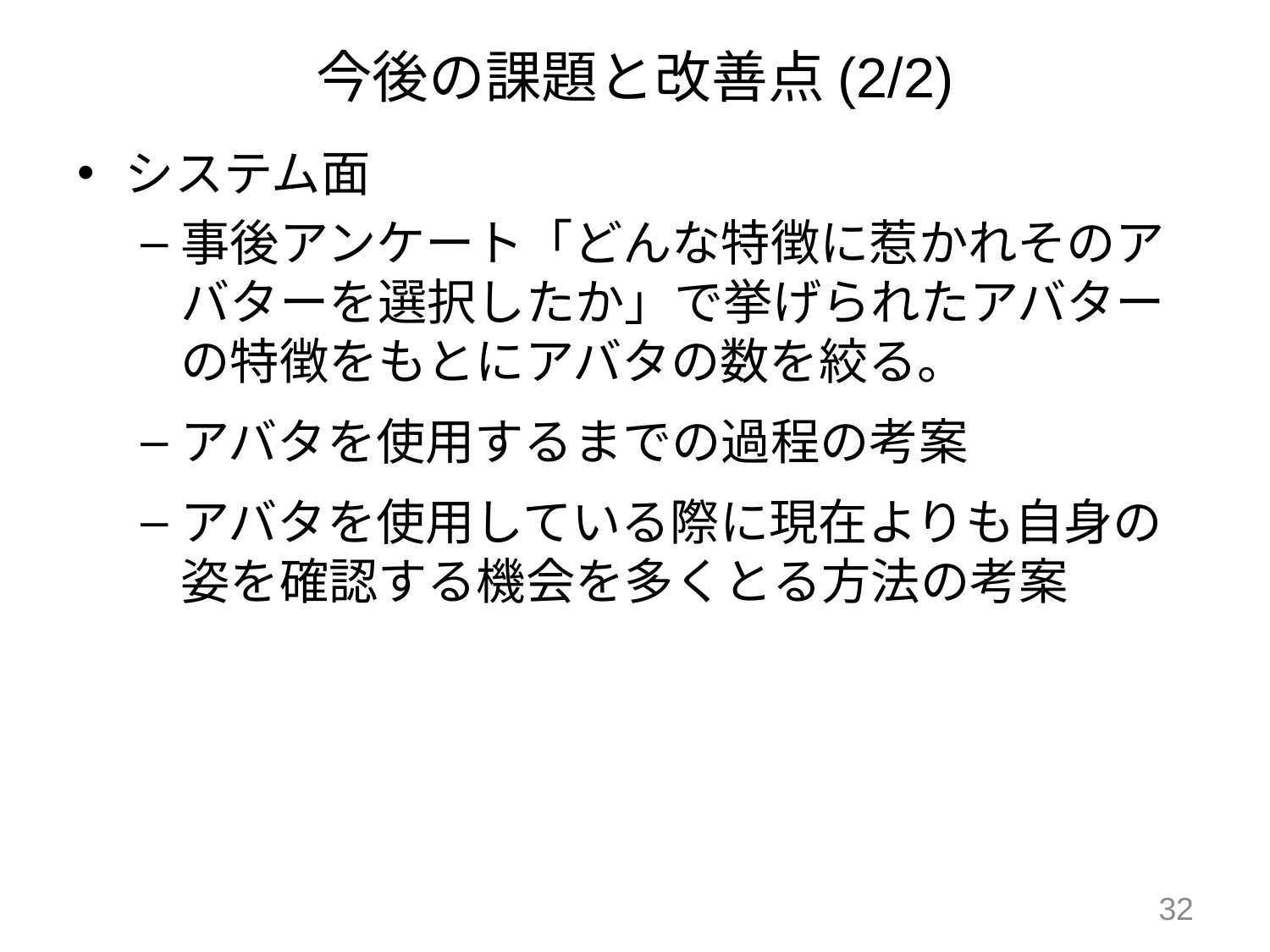

# 今後の課題と改善点(2/2)
システム面
事後アンケート「どんな特徴に惹かれそのアバターを選択したか」で挙げられたアバターの特徴をもとにアバタの数を絞る。
アバタを使用するまでの過程の考案
アバタを使用している際に現在よりも自身の姿を確認する機会を多くとる方法の考案

32